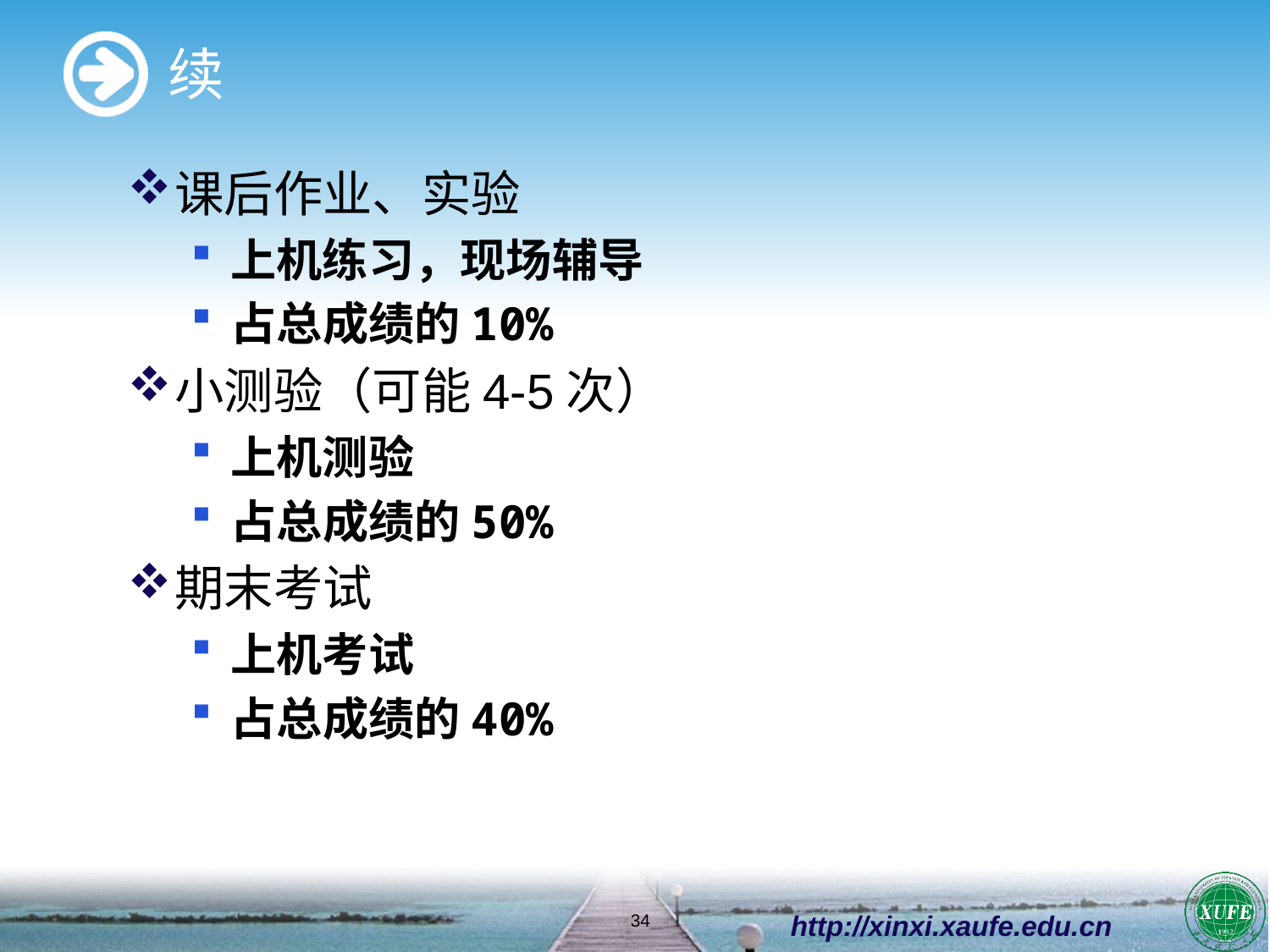

# 续
课后作业、实验
上机练习，现场辅导
占总成绩的10%
小测验（可能4-5次）
上机测验
占总成绩的50%
期末考试
上机考试
占总成绩的40%
http://xinxi.xaufe.edu.cn
34